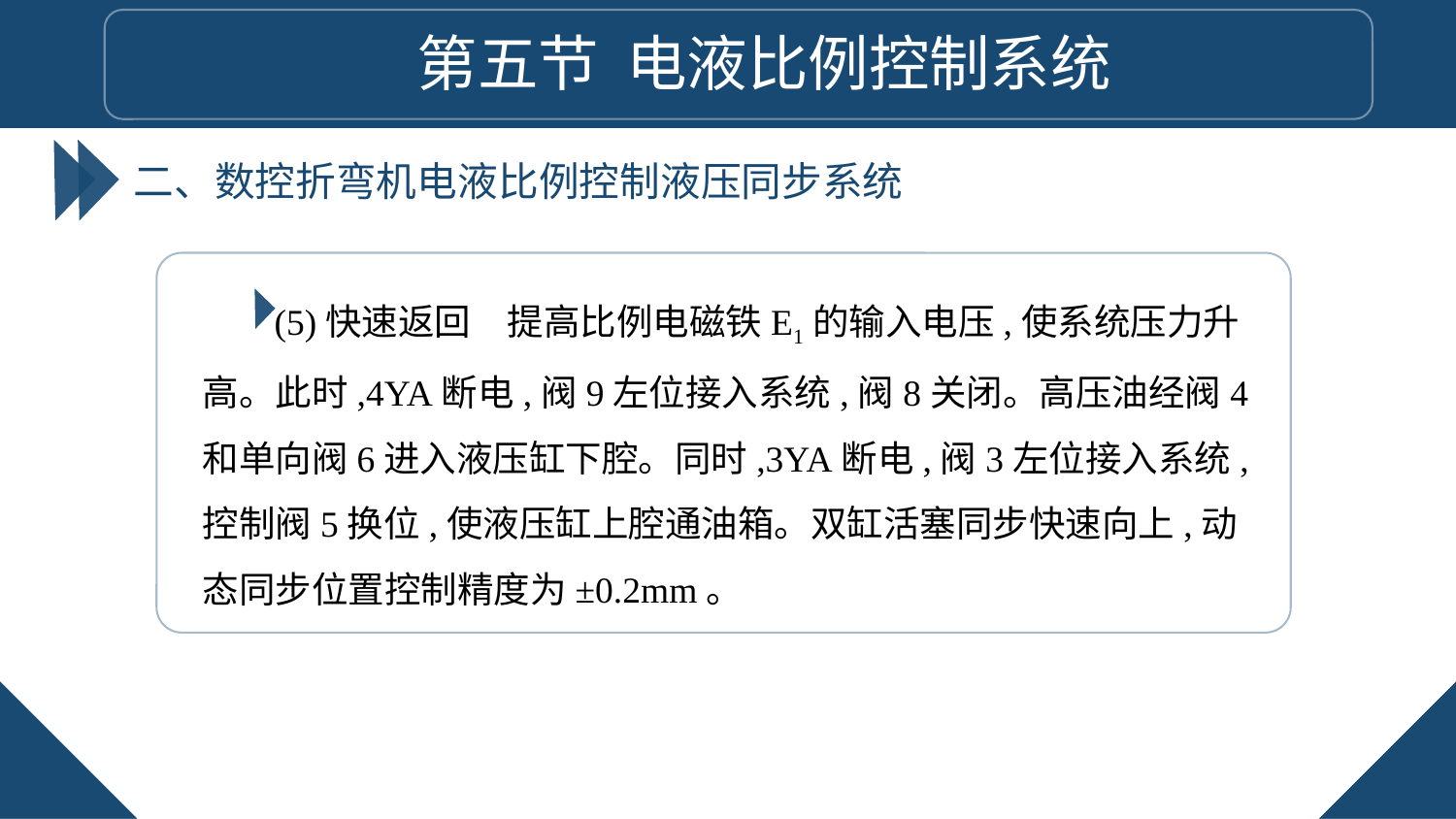

第五节  电液比例控制系统

二、数控折弯机电液比例控制液压同步系统

(5)快速返回　提高比例电磁铁E1的输入电压,使系统压力升高。此时,4YA断电,阀9左位接入系统,阀8关闭。高压油经阀4和单向阀6进入液压缸下腔。同时,3YA断电,阀3左位接入系统,控制阀5换位,使液压缸上腔通油箱。双缸活塞同步快速向上,动态同步位置控制精度为±0.2mm。